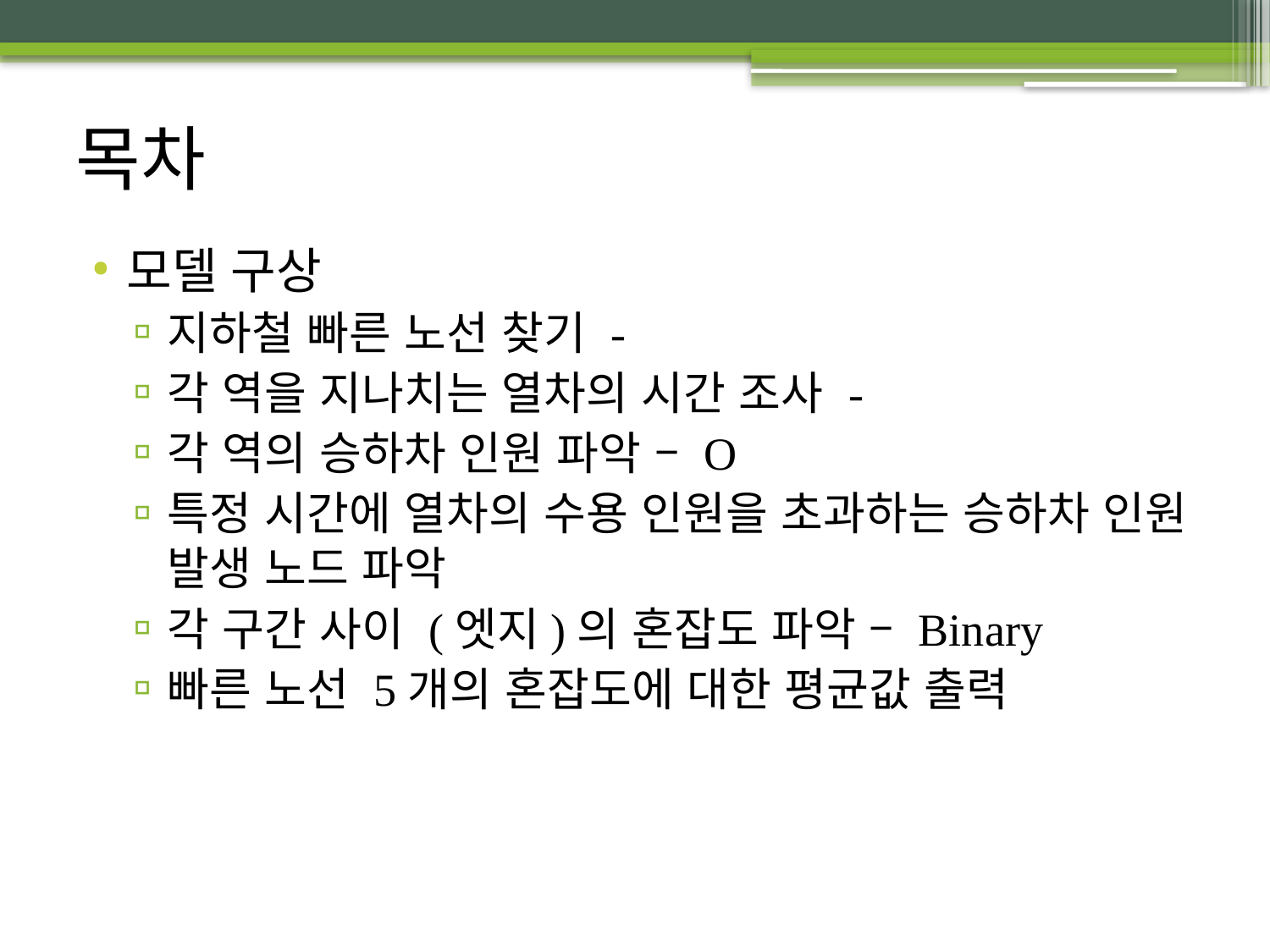

# 목차
모델 구상
지하철 빠른 노선 찾기 -
각 역을 지나치는 열차의 시간 조사 -
각 역의 승하차 인원 파악 – O
특정 시간에 열차의 수용 인원을 초과하는 승하차 인원 발생 노드 파악
각 구간 사이 (엣지)의 혼잡도 파악 – Binary
빠른 노선 5개의 혼잡도에 대한 평균값 출력